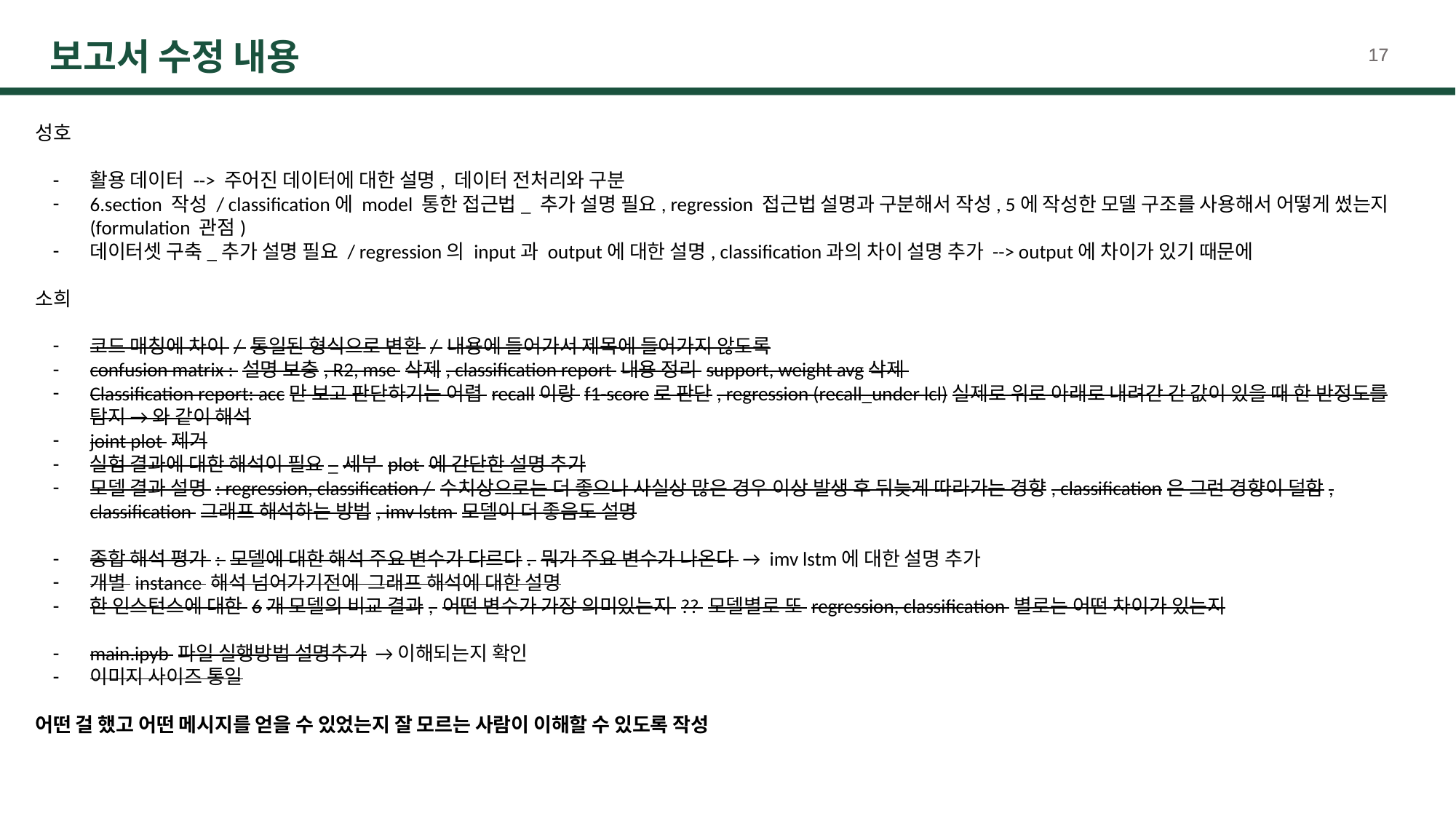

# 보고서 수정 내용
17
성호

활용 데이터 --> 주어진 데이터에 대한 설명, 데이터 전처리와 구분
6.section 작성 / classification에 model 통한 접근법_ 추가 설명 필요, regression 접근법 설명과 구분해서 작성, 5에 작성한 모델 구조를 사용해서 어떻게 썼는지(formulation 관점)
데이터셋 구축_추가 설명 필요 / regression의 input과 output에 대한 설명, classification과의 차이 설명 추가 --> output에 차이가 있기 때문에

소희

코드 매칭에 차이 / 통일된 형식으로 변환 / 내용에 들어가서 제목에 들어가지 않도록
confusion matrix : 설명 보충, R2, mse 삭제, classification report 내용 정리 support, weight avg삭제
Classification report: acc만 보고 판단하기는 어렵 recall이랑 f1-score로 판단, regression (recall_under lcl)실제로 위로 아래로 내려간 간 값이 있을 때 한 반정도를 탐지 → 와 같이 해석
joint plot 제거
실험 결과에 대한 해석이 필요_세부 plot 에 간단한 설명 추가
모델 결과 설명 : regression, classification / 수치상으로는 더 좋으나 사실상 많은 경우 이상 발생 후 뒤늦게 따라가는 경향, classification은 그런 경향이 덜함, classification 그래프 해석하는 방법, imv lstm 모델이 더 좋음도 설명

종합 해석 평가 : 모델에 대한 해석 주요 변수가 다르다. 뭐가 주요 변수가 나온다  → imv lstm에 대한 설명 추가
개별 instance 해석 넘어가기전에  그래프 해석에 대한 설명
한 인스턴스에 대한 6개 모델의 비교 결과, 어떤 변수가 가장 의미있는지 ?? 모델별로 또 regression, classification 별로는 어떤 차이가 있는지

main.ipyb 파일 실행방법 설명추가  → 이해되는지 확인
이미지 사이즈 통일

어떤 걸 했고 어떤 메시지를 얻을 수 있었는지 잘 모르는 사람이 이해할 수 있도록 작성